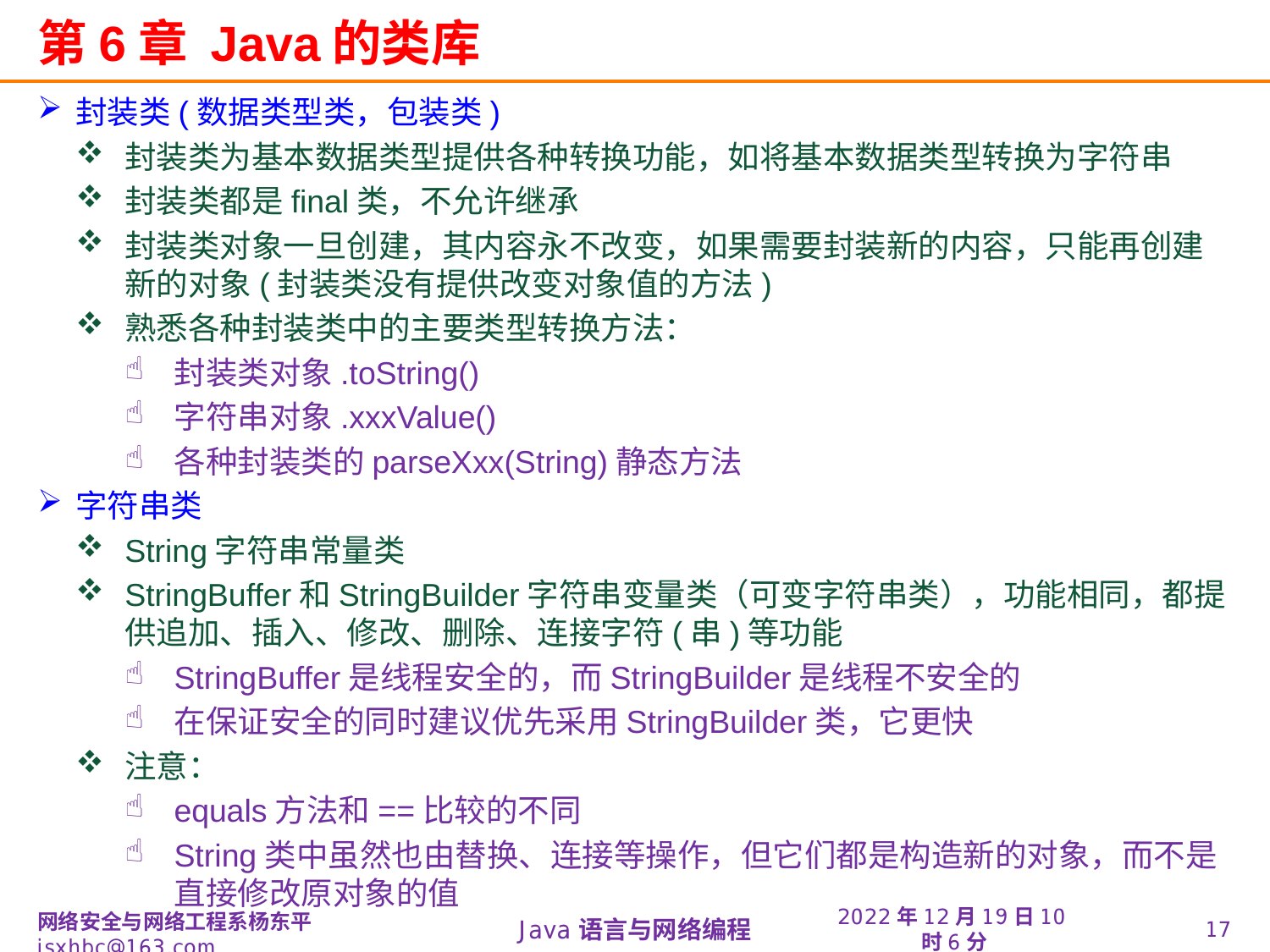

# 第6章 Java的类库
封装类(数据类型类，包装类)
封装类为基本数据类型提供各种转换功能，如将基本数据类型转换为字符串
封装类都是final类，不允许继承
封装类对象一旦创建，其内容永不改变，如果需要封装新的内容，只能再创建新的对象(封装类没有提供改变对象值的方法)
熟悉各种封装类中的主要类型转换方法：
封装类对象.toString()
字符串对象.xxxValue()
各种封装类的parseXxx(String)静态方法
字符串类
String字符串常量类
StringBuffer和StringBuilder字符串变量类（可变字符串类），功能相同，都提供追加、插入、修改、删除、连接字符(串)等功能
StringBuffer是线程安全的，而StringBuilder是线程不安全的
在保证安全的同时建议优先采用StringBuilder类，它更快
注意：
equals方法和==比较的不同
String类中虽然也由替换、连接等操作，但它们都是构造新的对象，而不是直接修改原对象的值